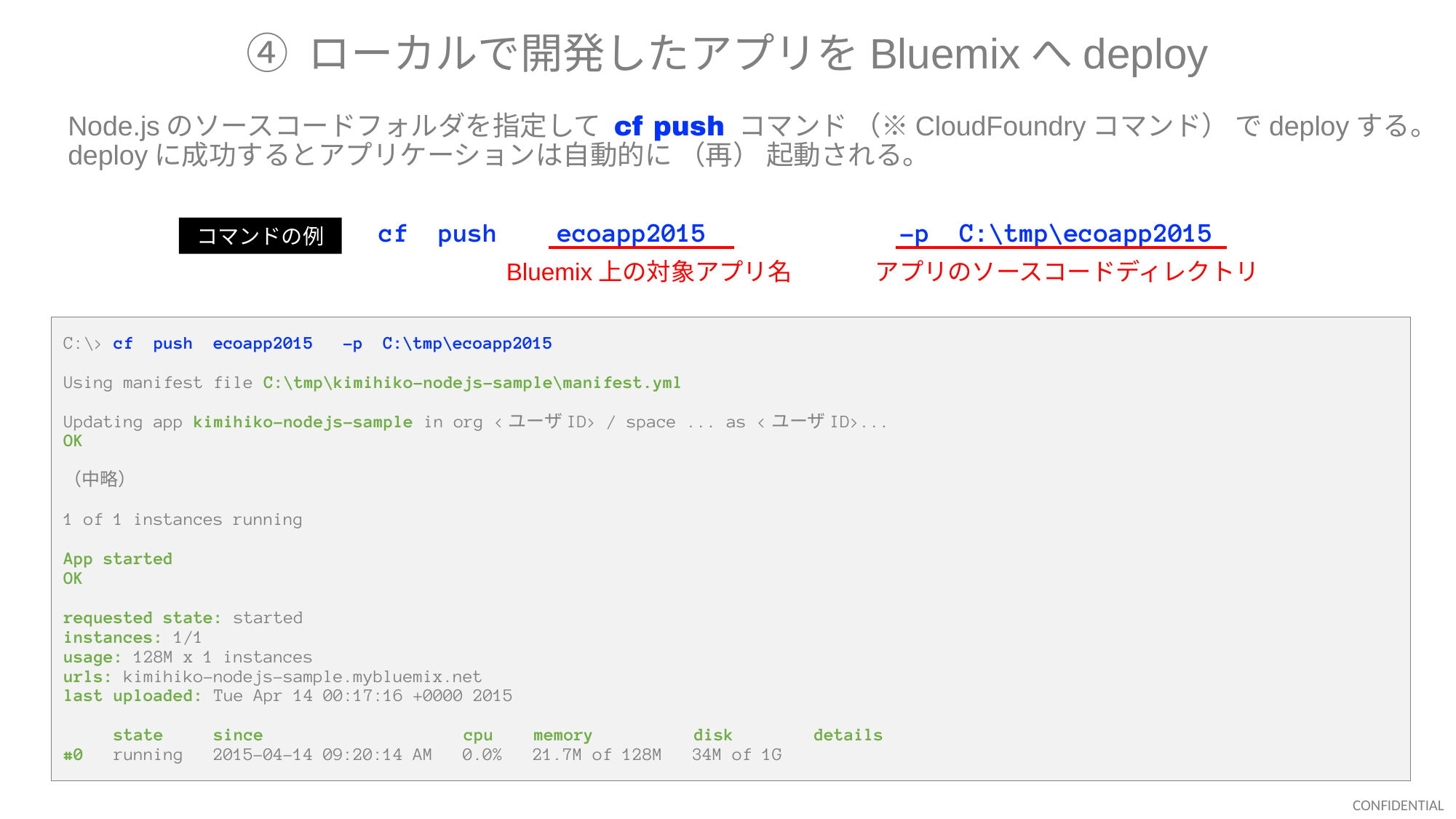

④ ローカルで開発したアプリをBluemixへdeploy
Node.jsのソースコードフォルダを指定して cf push コマンド （※CloudFoundryコマンド） でdeployする。
deployに成功するとアプリケーションは自動的に （再） 起動される。
cf  push    ecoapp2015             -p  C:\tmp\ecoapp2015
コマンドの例
Bluemix上の対象アプリ名
アプリのソースコードディレクトリ
C:\> cf  push  ecoapp2015   -p  C:\tmp\ecoapp2015

Using manifest file C:\tmp\kimihiko-nodejs-sample\manifest.yml

Updating app kimihiko-nodejs-sample in org <ユーザID> / space ... as <ユーザID>...
OK

（中略）

1 of 1 instances running

App started
OK

requested state: started
instances: 1/1
usage: 128M x 1 instances
urls: kimihiko-nodejs-sample.mybluemix.net
last uploaded: Tue Apr 14 00:17:16 +0000 2015

     state     since                    cpu    memory          disk        details
#0   running   2015-04-14 09:20:14 AM   0.0%   21.7M of 128M   34M of 1G
CONFIDENTIAL